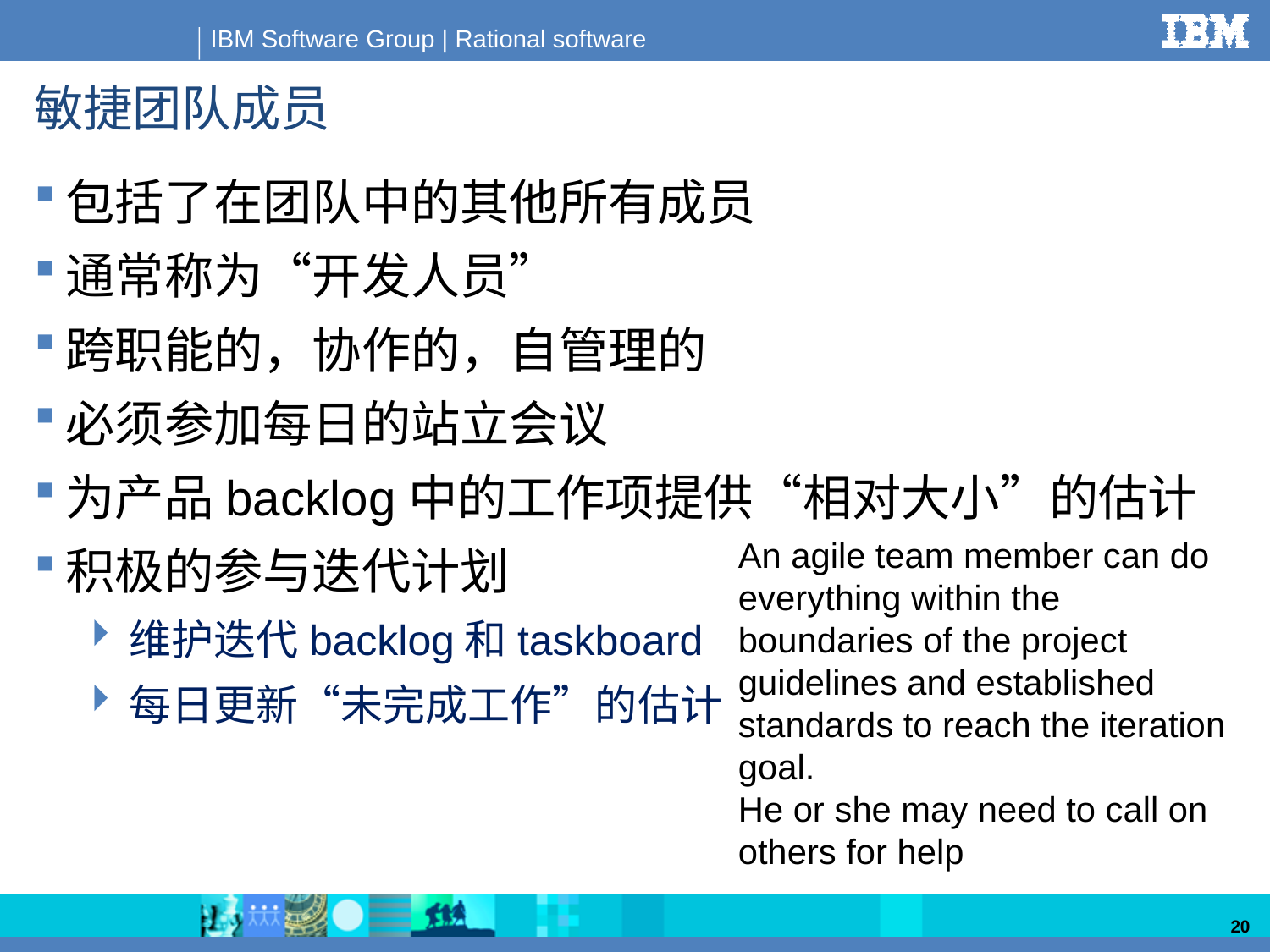

# 敏捷团队成员
包括了在团队中的其他所有成员
通常称为“开发人员”
跨职能的，协作的，自管理的
必须参加每日的站立会议
为产品backlog中的工作项提供“相对大小”的估计
积极的参与迭代计划
维护迭代backlog和taskboard
每日更新“未完成工作”的估计

An agile team member can do everything within the boundaries of the project guidelines and established standards to reach the iteration goal.
He or she may need to call on others for help
20